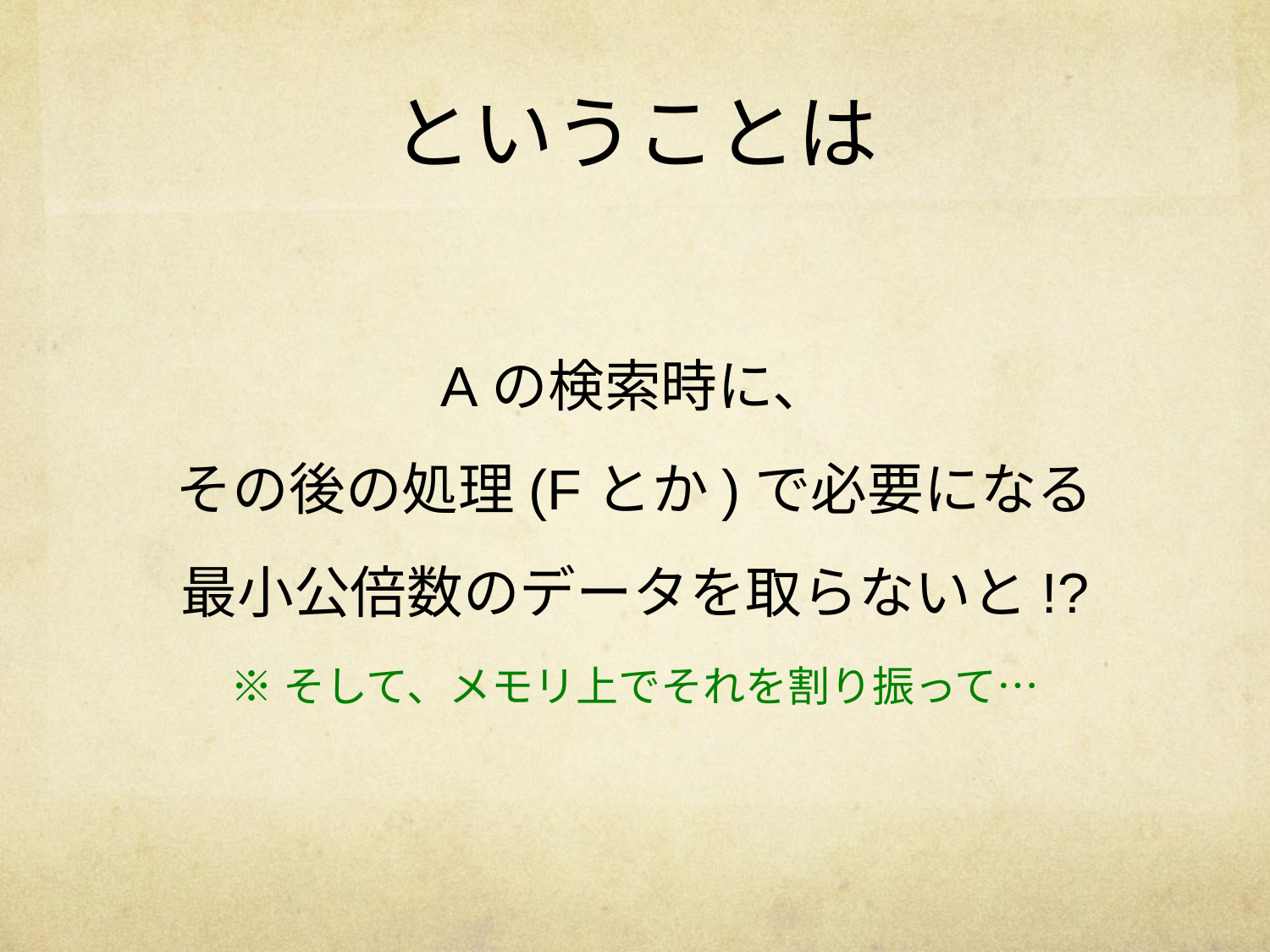

# ということは

Aの検索時に、
その後の処理(Fとか)で必要になる
最小公倍数のデータを取らないと!?
※そして、メモリ上でそれを割り振って…